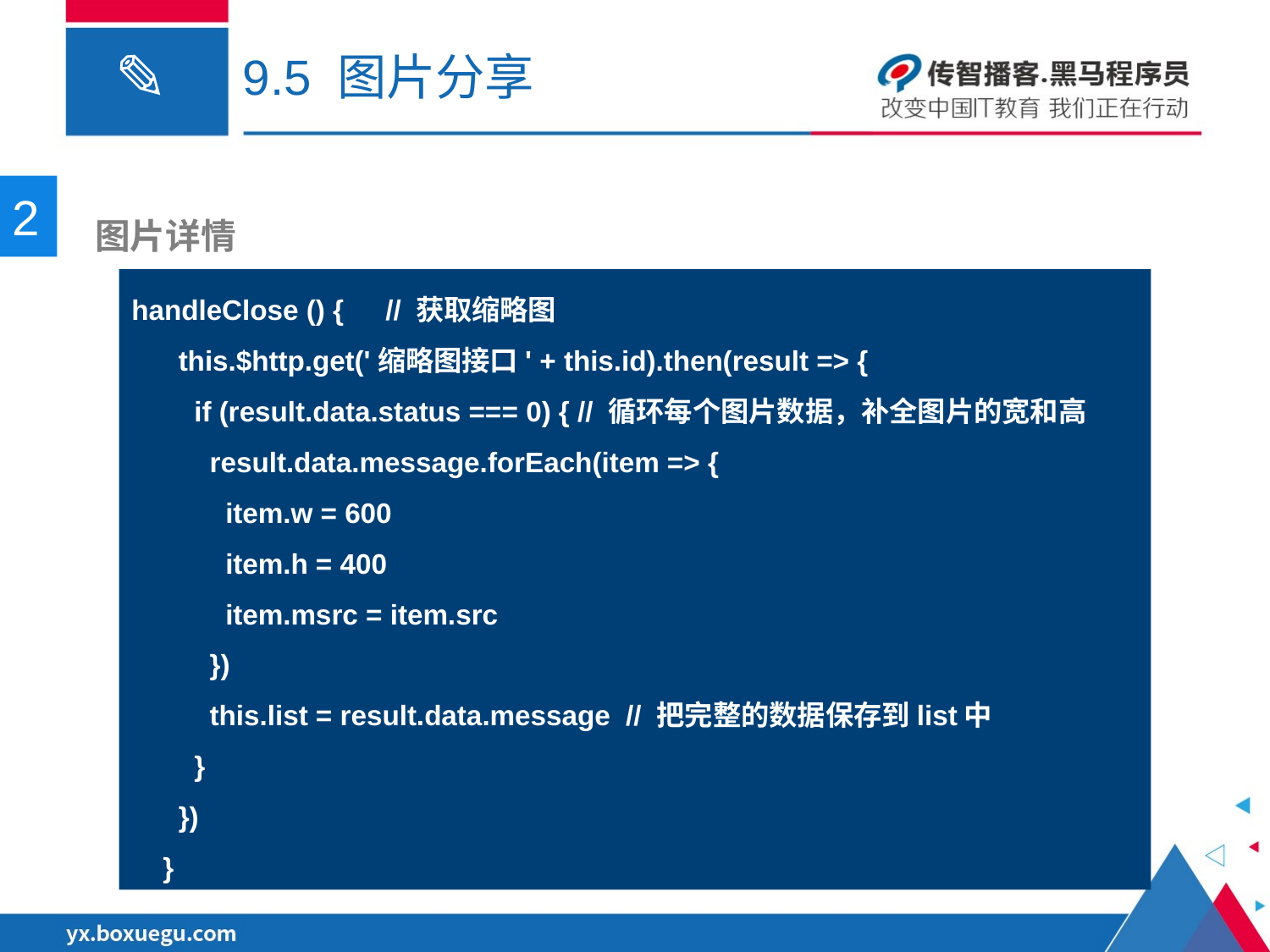

# 9.5 图片分享

2
  图片详情
handleClose () {	// 获取缩略图
      this.$http.get('缩略图接口' + this.id).then(result => {
        if (result.data.status === 0) { // 循环每个图片数据，补全图片的宽和高
          result.data.message.forEach(item => {
            item.w = 600
            item.h = 400
            item.msrc = item.src
          })
          this.list = result.data.message  // 把完整的数据保存到list中
        }
      })
    }